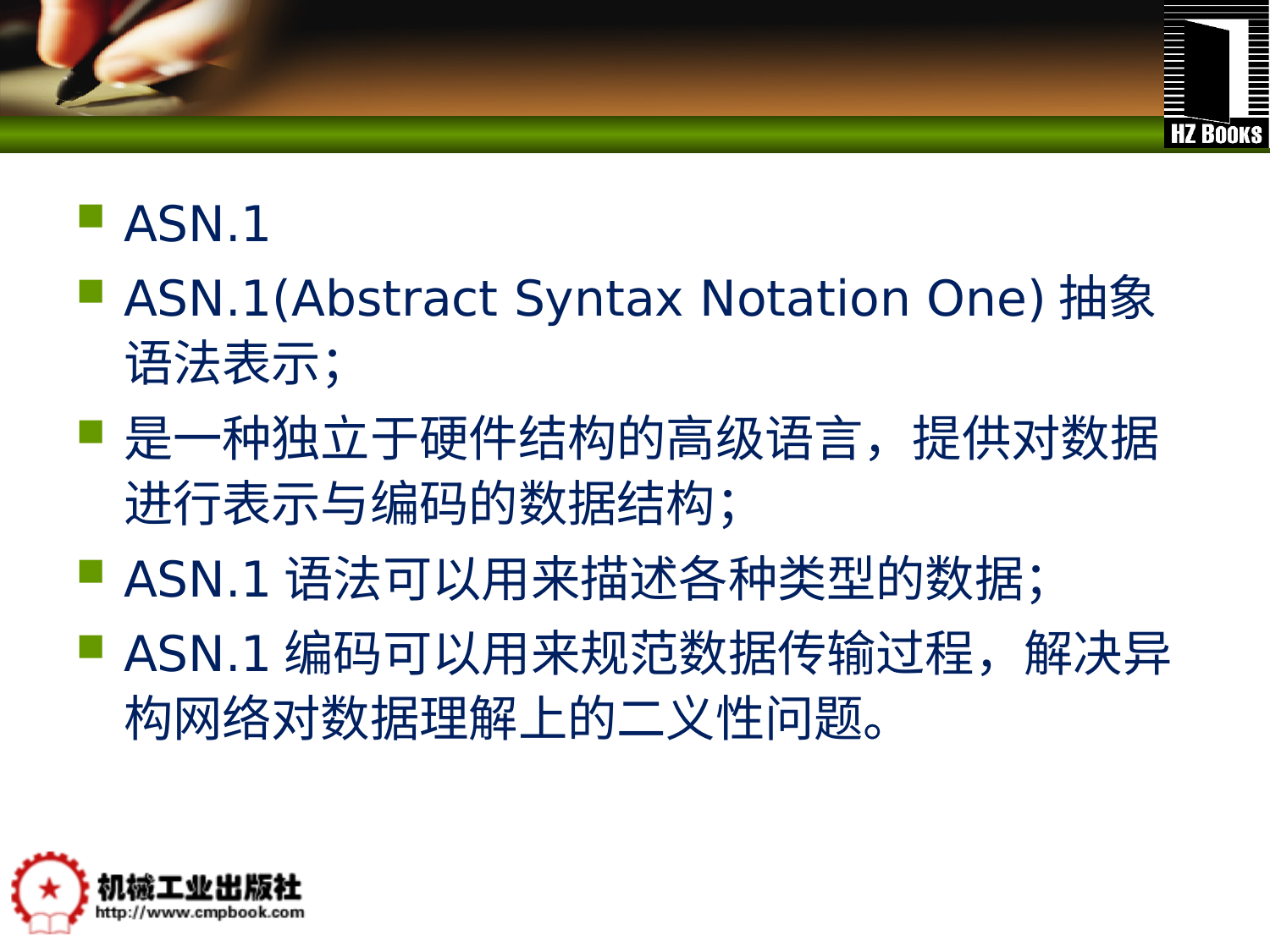

#
ASN.1
ASN.1(Abstract Syntax Notation One)抽象语法表示；
是一种独立于硬件结构的高级语言，提供对数据进行表示与编码的数据结构；
ASN.1语法可以用来描述各种类型的数据；
ASN.1编码可以用来规范数据传输过程，解决异构网络对数据理解上的二义性问题。